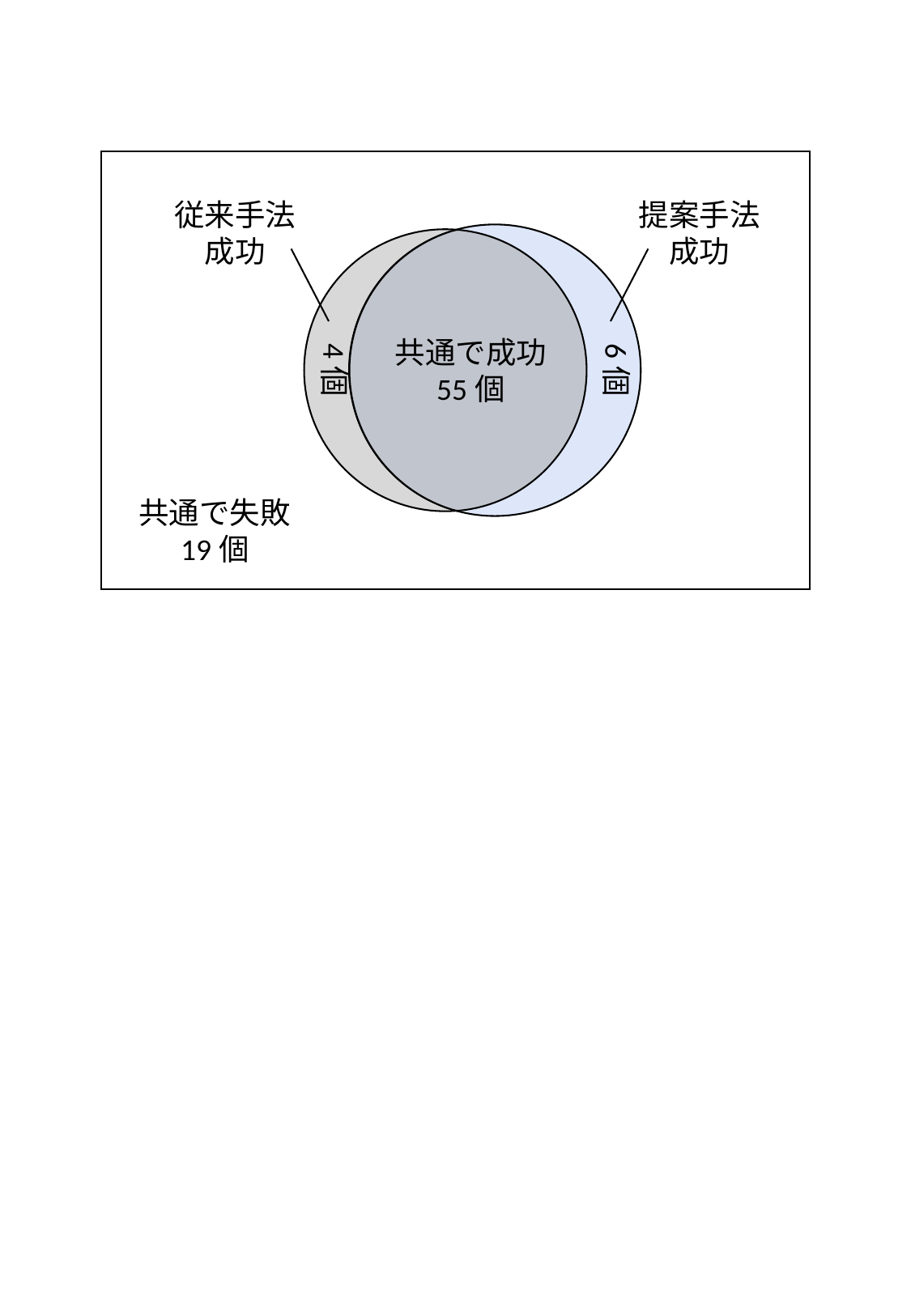

従来手法成功
提案手法
成功

4個
共通で成功
55個
6個
共通で失敗
19個